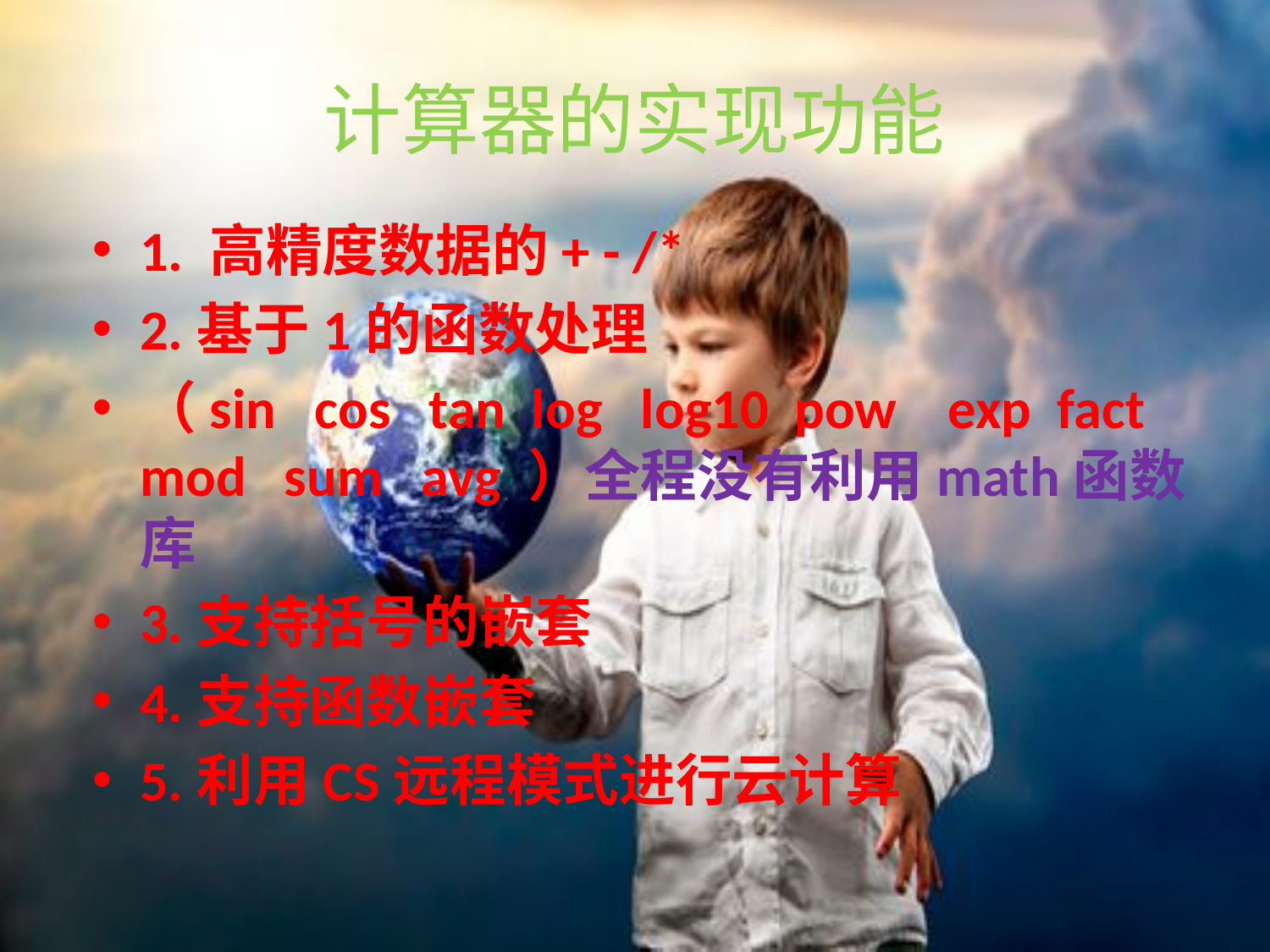

# 计算器的实现功能
1. 高精度数据的+ - /*
2.基于1的函数处理
（sin   cos   tan  log   log10  pow    exp  fact  mod   sum   avg ）全程没有利用math函数库
3.支持括号的嵌套
4.支持函数嵌套
5.利用CS远程模式进行云计算